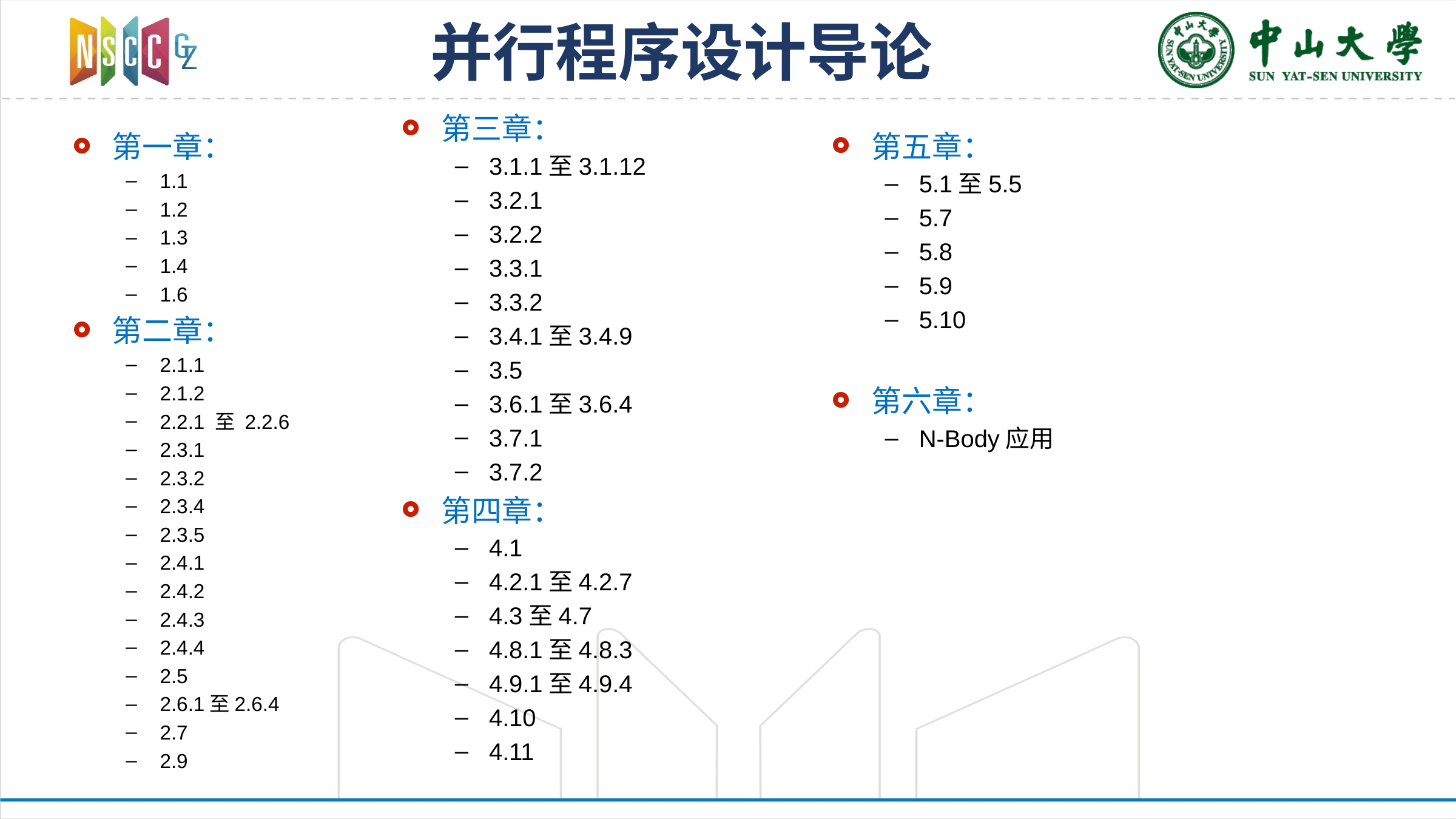

# 并行程序设计导论
第三章：
3.1.1至3.1.12
3.2.1
3.2.2
3.3.1
3.3.2
3.4.1至3.4.9
3.5
3.6.1至3.6.4
3.7.1
3.7.2
第四章：
4.1
4.2.1至4.2.7
4.3至4.7
4.8.1至4.8.3
4.9.1至4.9.4
4.10
4.11
第五章：
5.1至5.5
5.7
5.8
5.9
5.10

第六章：
N-Body应用

第一章：
1.1
1.2
1.3
1.4
1.6
第二章：
2.1.1
2.1.2
2.2.1 至 2.2.6
2.3.1
2.3.2
2.3.4
2.3.5
2.4.1
2.4.2
2.4.3
2.4.4
2.5
2.6.1至2.6.4
2.7
2.9

4